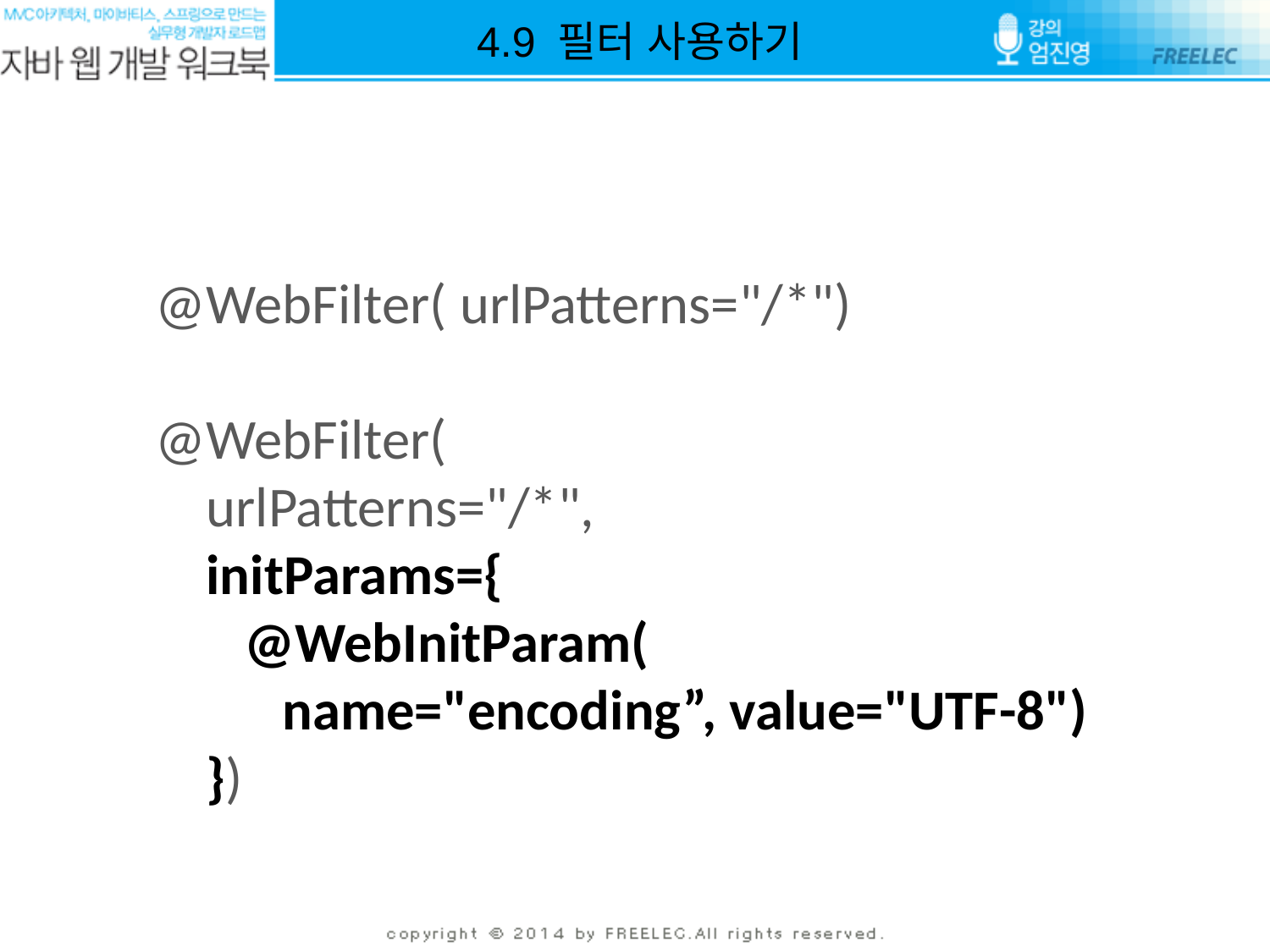

4.9 필터 사용하기
@WebFilter( urlPatterns="/*")

@WebFilter(
    urlPatterns="/*",
    initParams={
       @WebInitParam(
	name="encoding”, value="UTF-8")
    })